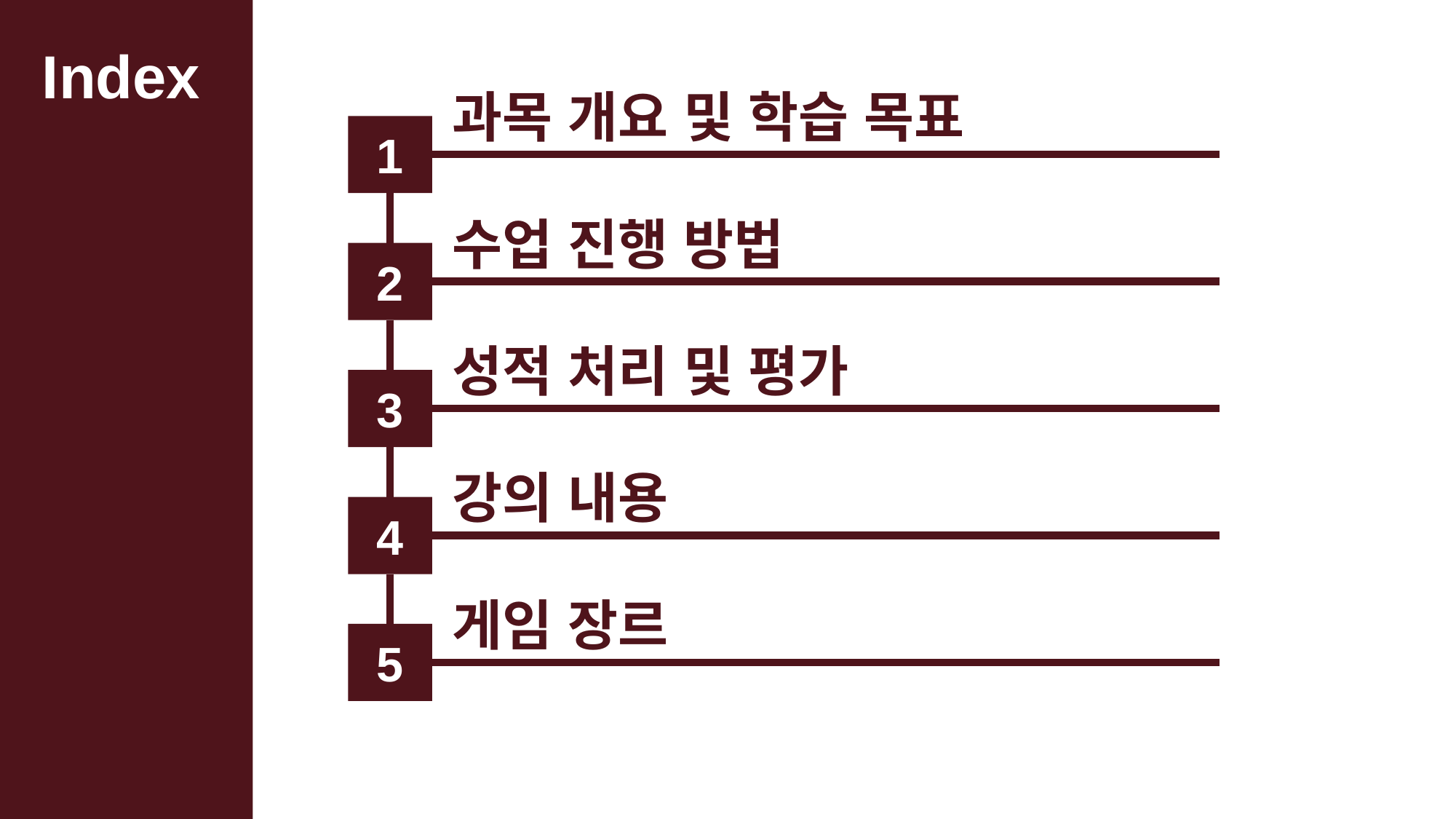

과목 개요 및 학습 목표
1
2
3
4
5
수업 진행 방법
성적 처리 및 평가
강의 내용
게임 장르